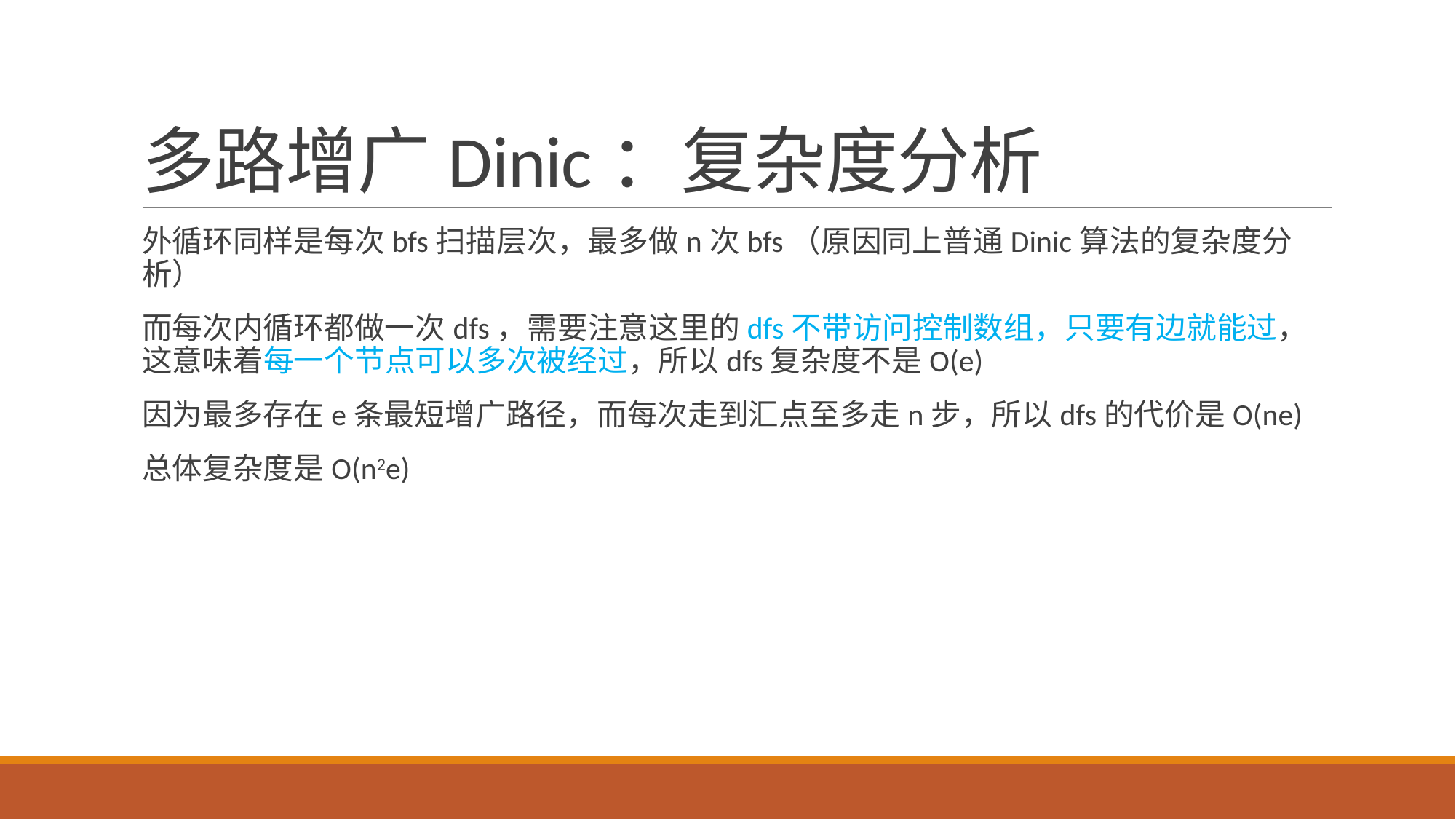

# 多路增广Dinic：复杂度分析
外循环同样是每次bfs扫描层次，最多做n次bfs（原因同上普通Dinic算法的复杂度分析）
而每次内循环都做一次dfs，需要注意这里的dfs不带访问控制数组，只要有边就能过，这意味着每一个节点可以多次被经过，所以dfs复杂度不是O(e)
因为最多存在e条最短增广路径，而每次走到汇点至多走n步，所以dfs的代价是O(ne)
总体复杂度是O(n2e)